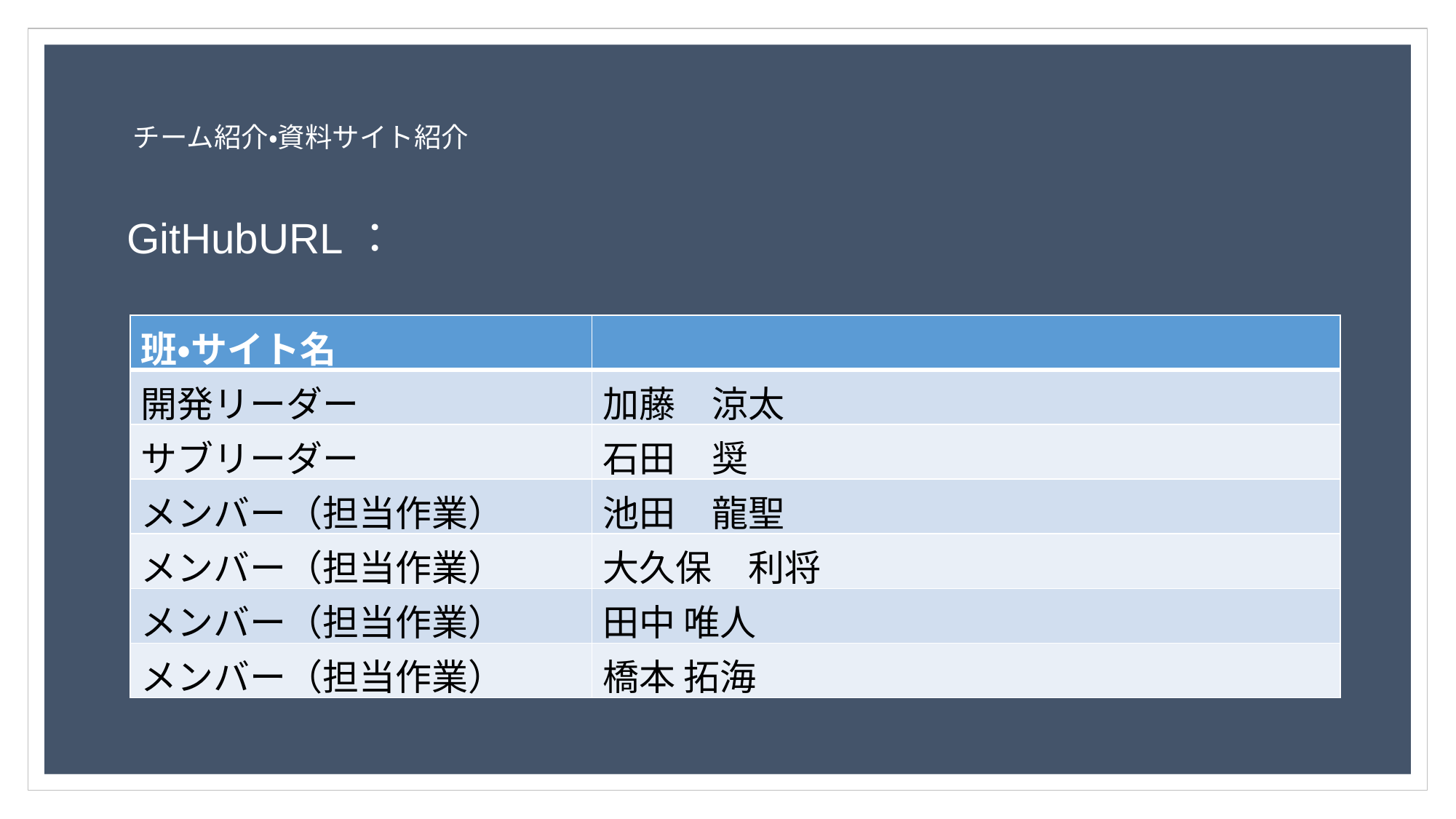

チーム紹介・資料サイト紹介
GitHubURL：
| 班・サイト名 |  |
| --- | --- |
| 開発リーダー | 加藤　涼太 |
| サブリーダー | 石田　奨 |
| メンバー（担当作業） | 池田　龍聖 |
| メンバー（担当作業） | 大久保　利将 |
| メンバー（担当作業） | 田中 唯人 |
| メンバー（担当作業） | 橋本 拓海 |